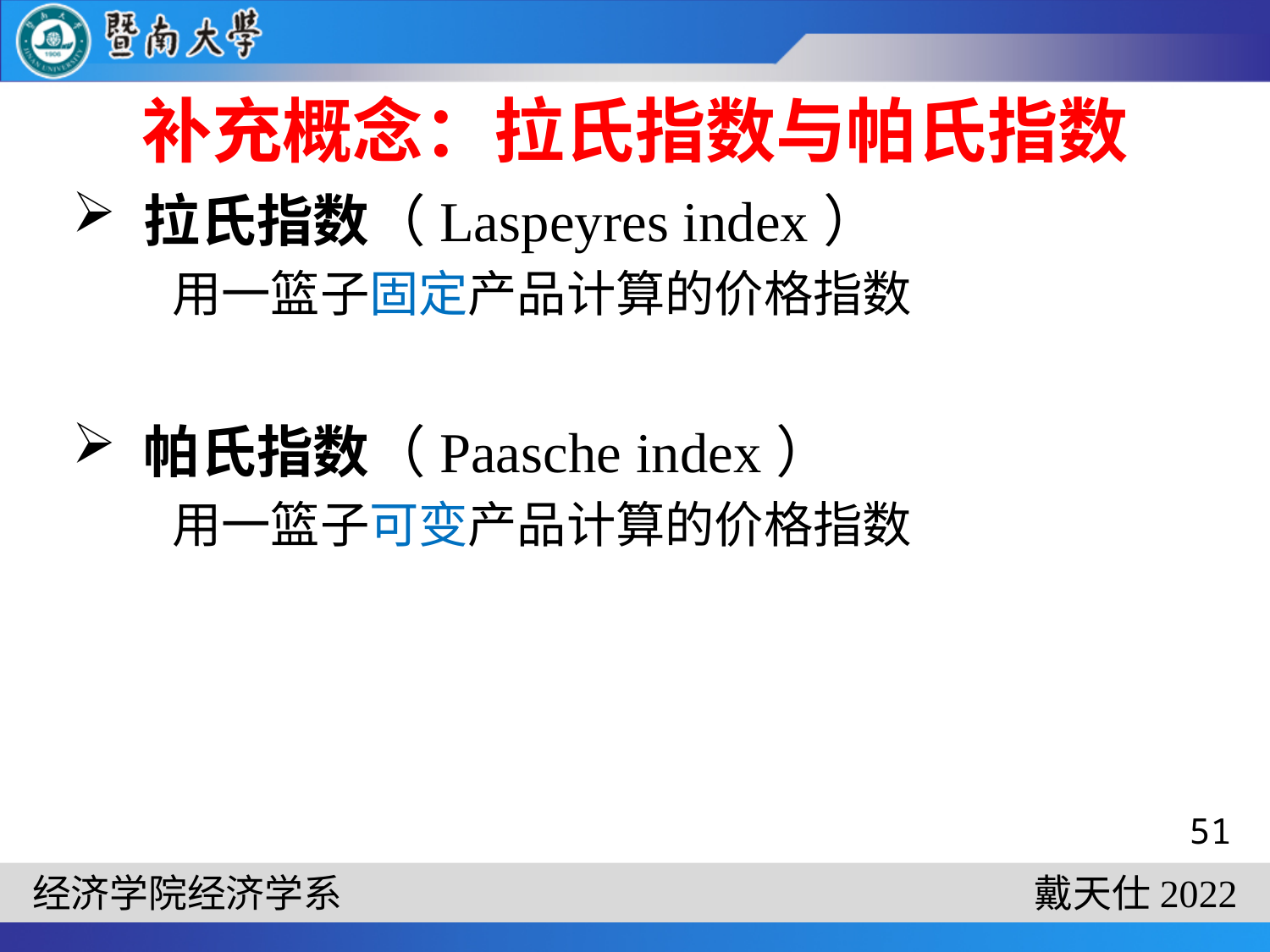

# 补充概念：拉氏指数与帕氏指数
拉氏指数（Laspeyres index）
用一篮子固定产品计算的价格指数

帕氏指数（Paasche index）
用一篮子可变产品计算的价格指数
51